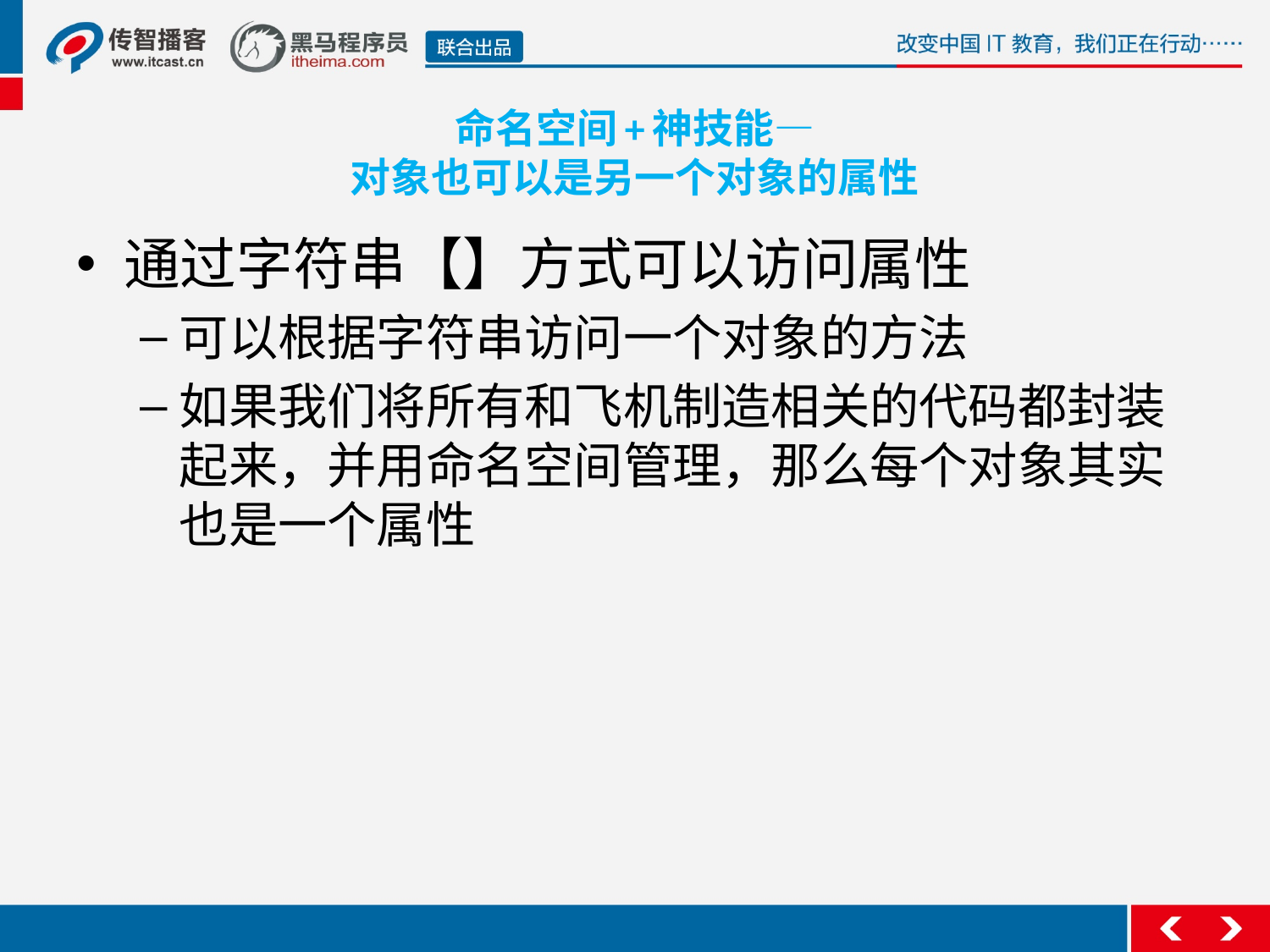

# 命名空间+神技能— 对象也可以是另一个对象的属性
通过字符串【】方式可以访问属性
可以根据字符串访问一个对象的方法
如果我们将所有和飞机制造相关的代码都封装起来，并用命名空间管理，那么每个对象其实也是一个属性